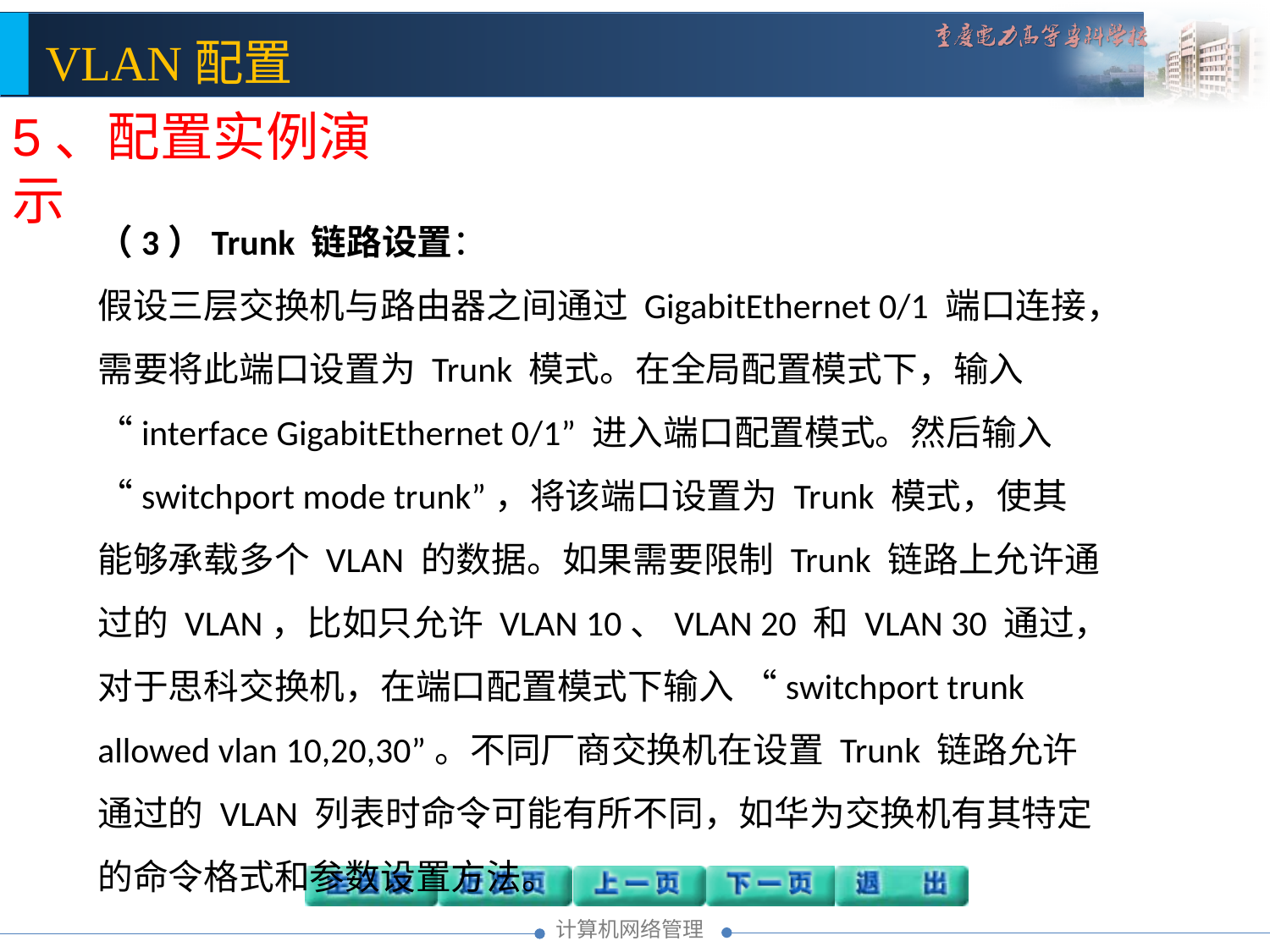

5、配置实例演示
（3）Trunk 链路设置：
假设三层交换机与路由器之间通过 GigabitEthernet 0/1 端口连接，需要将此端口设置为 Trunk 模式。在全局配置模式下，输入 “interface GigabitEthernet 0/1” 进入端口配置模式。然后输入 “switchport mode trunk”，将该端口设置为 Trunk 模式，使其能够承载多个 VLAN 的数据。如果需要限制 Trunk 链路上允许通过的 VLAN，比如只允许 VLAN 10、VLAN 20 和 VLAN 30 通过，对于思科交换机，在端口配置模式下输入 “switchport trunk allowed vlan 10,20,30”。不同厂商交换机在设置 Trunk 链路允许通过的 VLAN 列表时命令可能有所不同，如华为交换机有其特定的命令格式和参数设置方法。